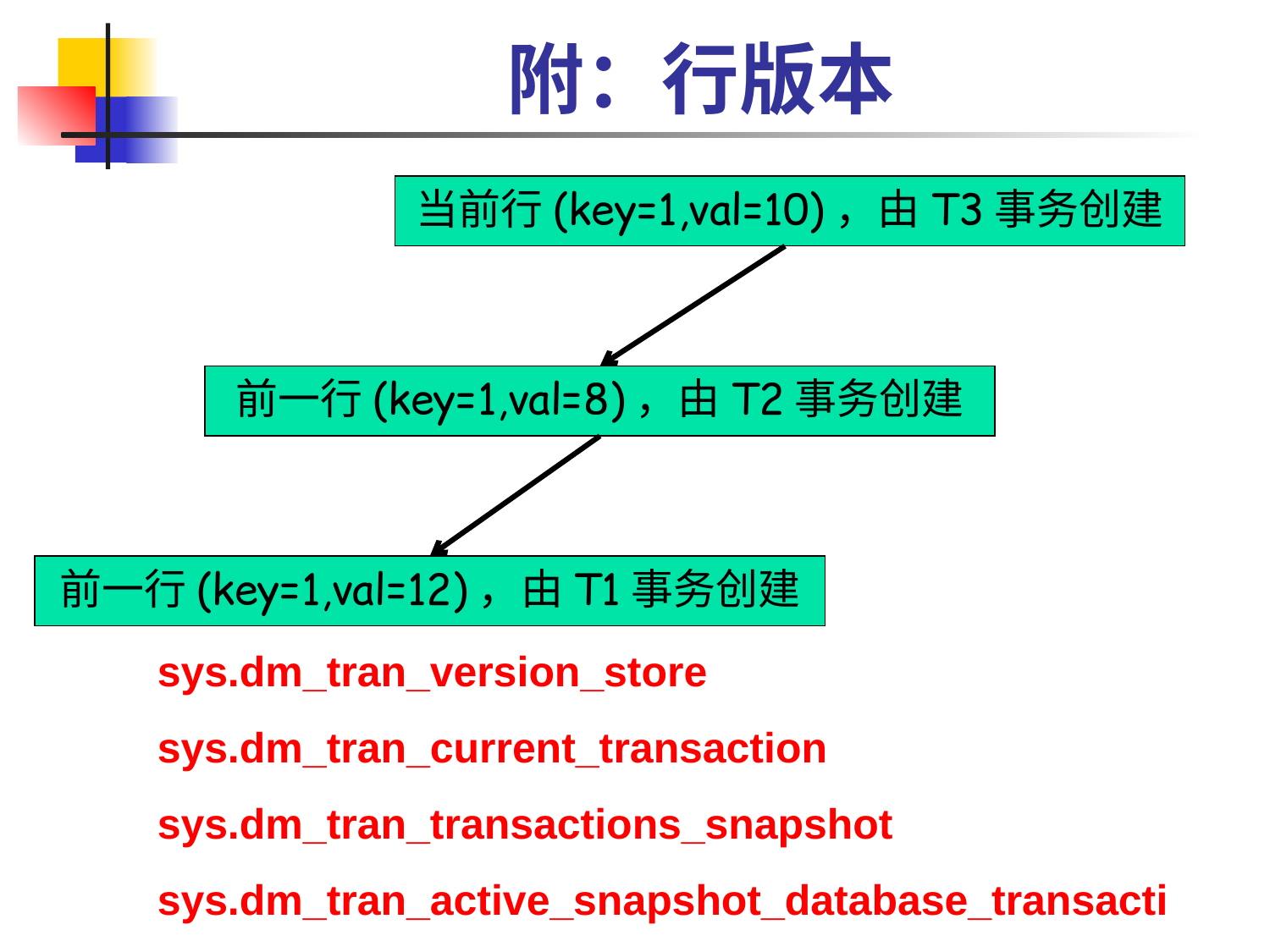

# 附：行版本
当前行(key=1,val=10)，由T3事务创建
前一行(key=1,val=8)，由T2事务创建
前一行(key=1,val=12)，由T1事务创建
sys.dm_tran_version_store
sys.dm_tran_current_transaction
sys.dm_tran_transactions_snapshot
sys.dm_tran_active_snapshot_database_transactions